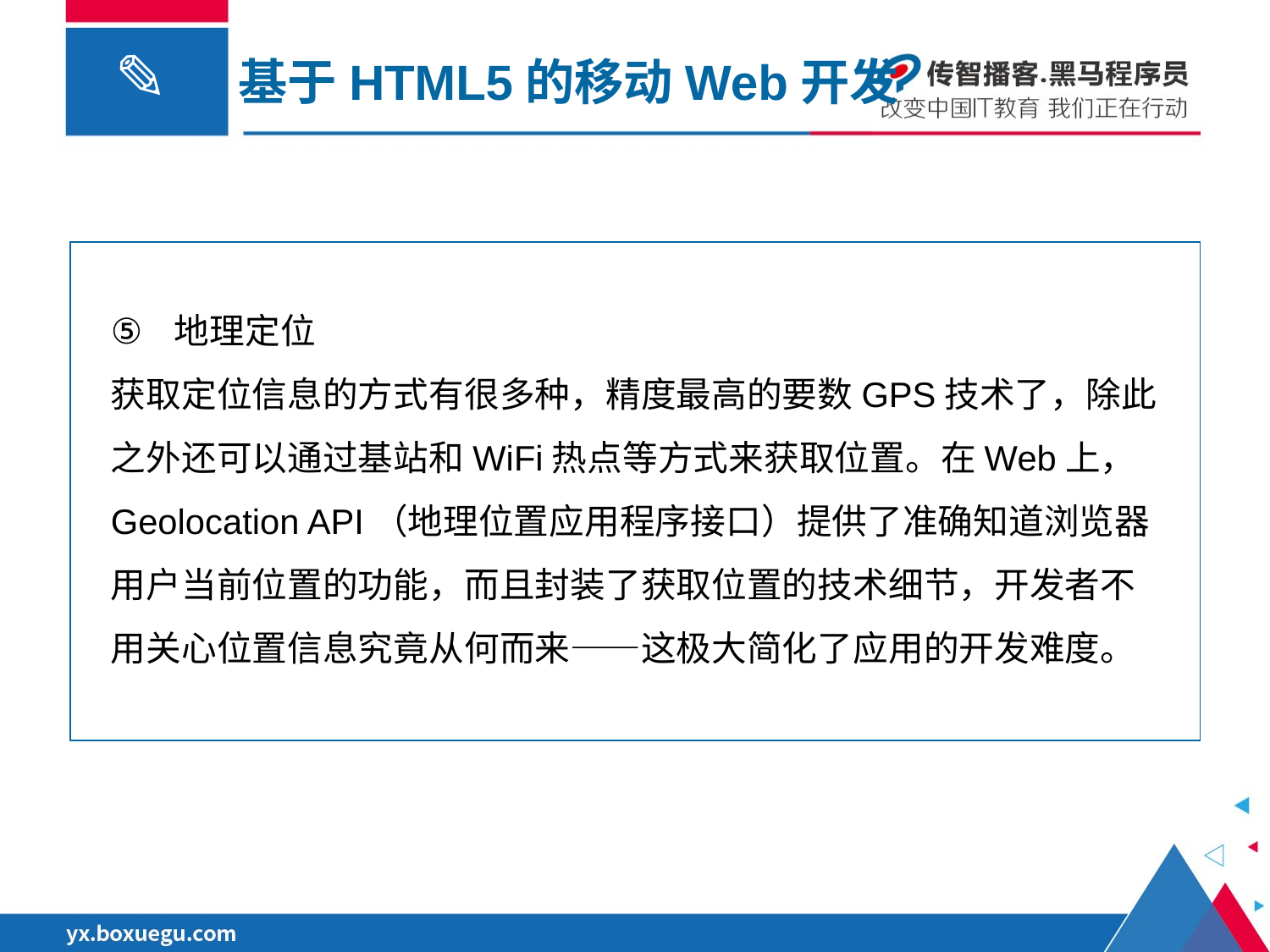

基于HTML5的移动Web开发

地理定位
获取定位信息的方式有很多种，精度最高的要数GPS技术了，除此之外还可以通过基站和WiFi热点等方式来获取位置。在Web上，Geolocation API（地理位置应用程序接口）提供了准确知道浏览器用户当前位置的功能，而且封装了获取位置的技术细节，开发者不用关心位置信息究竟从何而来——这极大简化了应用的开发难度。